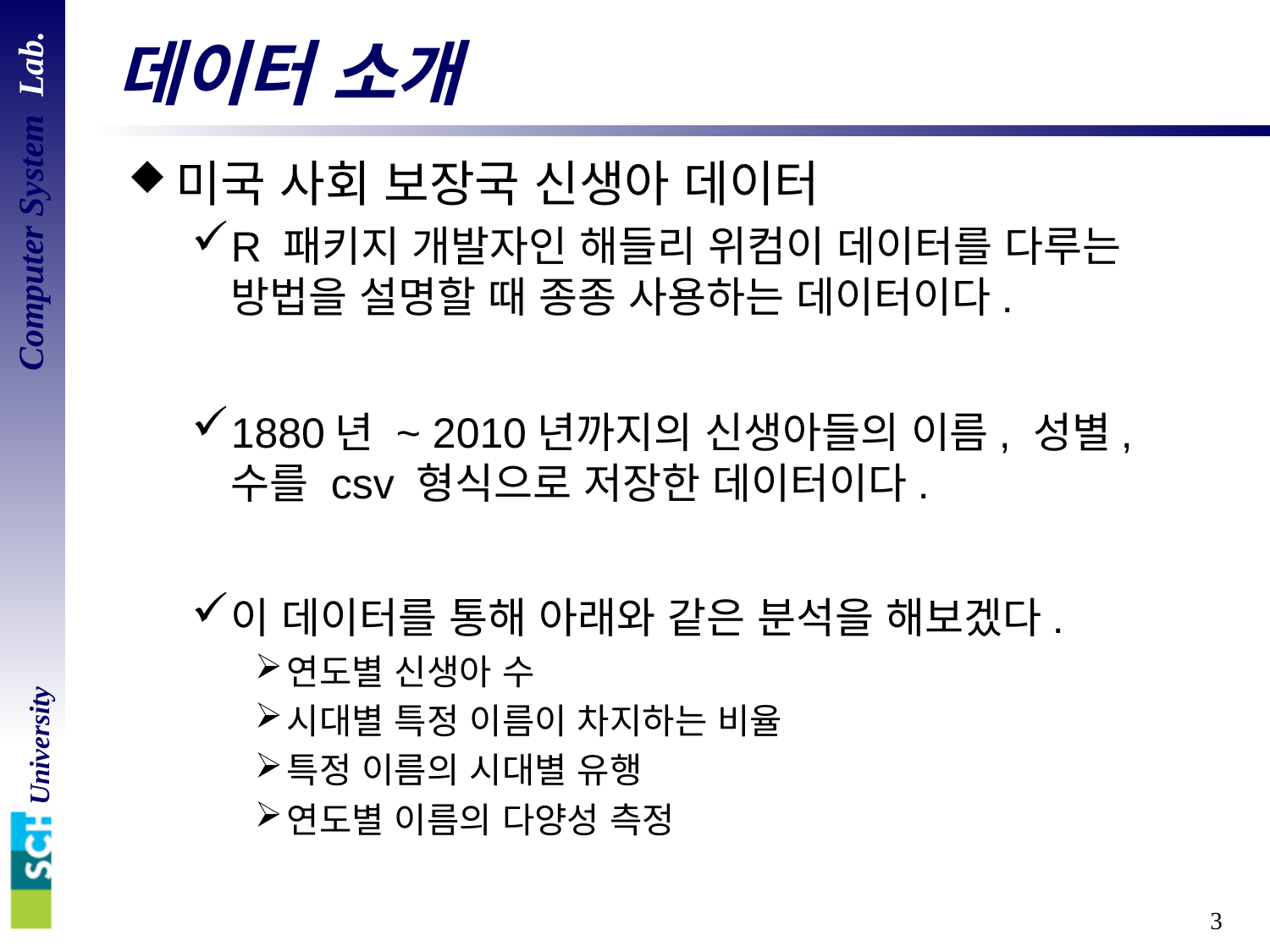

# 데이터 소개
미국 사회 보장국 신생아 데이터
R 패키지 개발자인 해들리 위컴이 데이터를 다루는 방법을 설명할 때 종종 사용하는 데이터이다.

1880년 ~ 2010년까지의 신생아들의 이름, 성별, 수를 csv 형식으로 저장한 데이터이다.

이 데이터를 통해 아래와 같은 분석을 해보겠다.
연도별 신생아 수
시대별 특정 이름이 차지하는 비율
특정 이름의 시대별 유행
연도별 이름의 다양성 측정